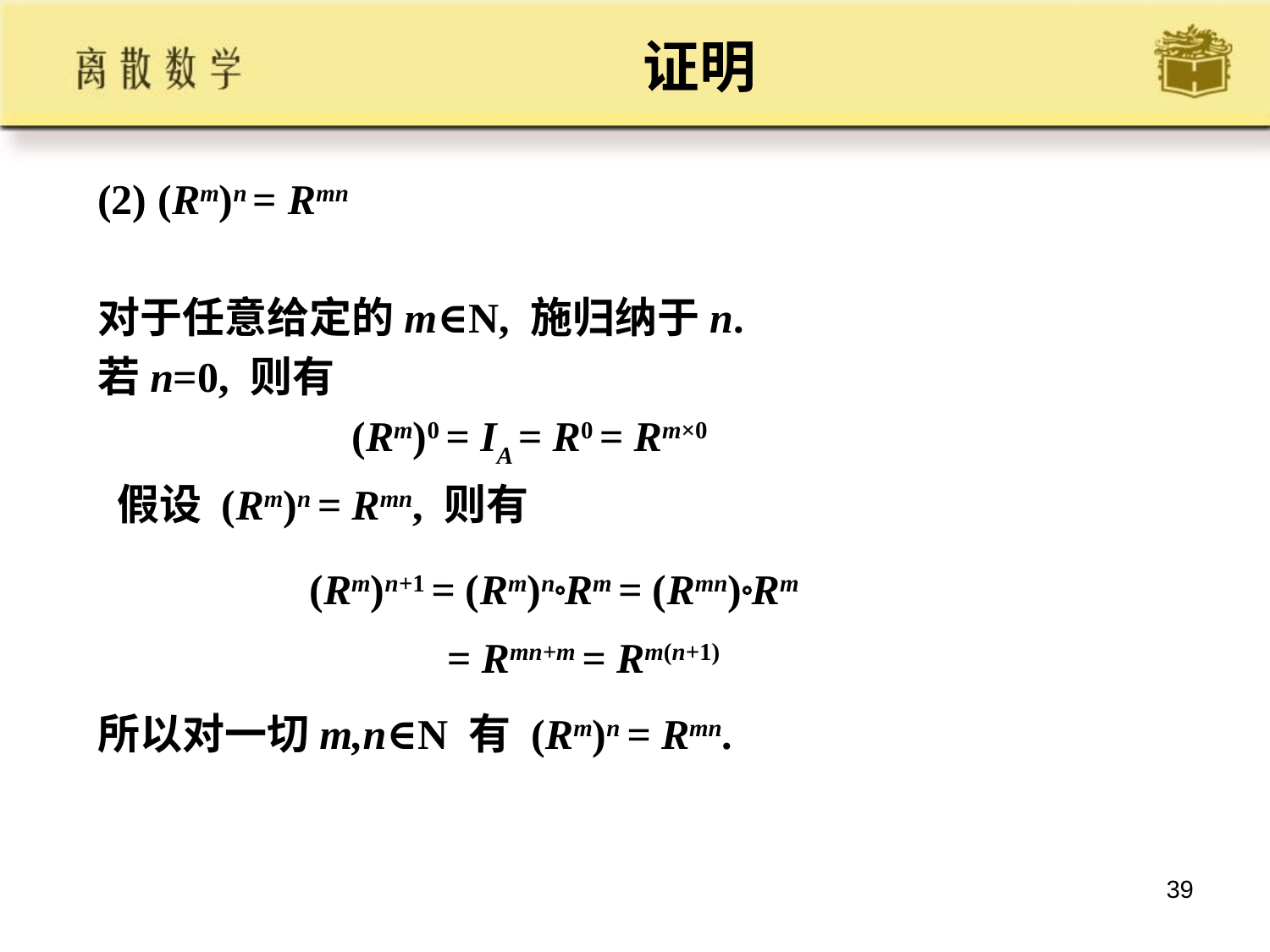

# 证明
(2) (Rm)n = Rmn

对于任意给定的m∈N, 施归纳于n.
若n=0, 则有
                        (Rm)0 = IA = R0 = Rm×0
 假设 (Rm)n = Rmn, 则有
                    (Rm)n+1 = (Rm)n°Rm = (Rmn)°Rm
                                 = Rmn+m = Rm(n+1)
所以对一切m,n∈N 有 (Rm)n = Rmn.

39